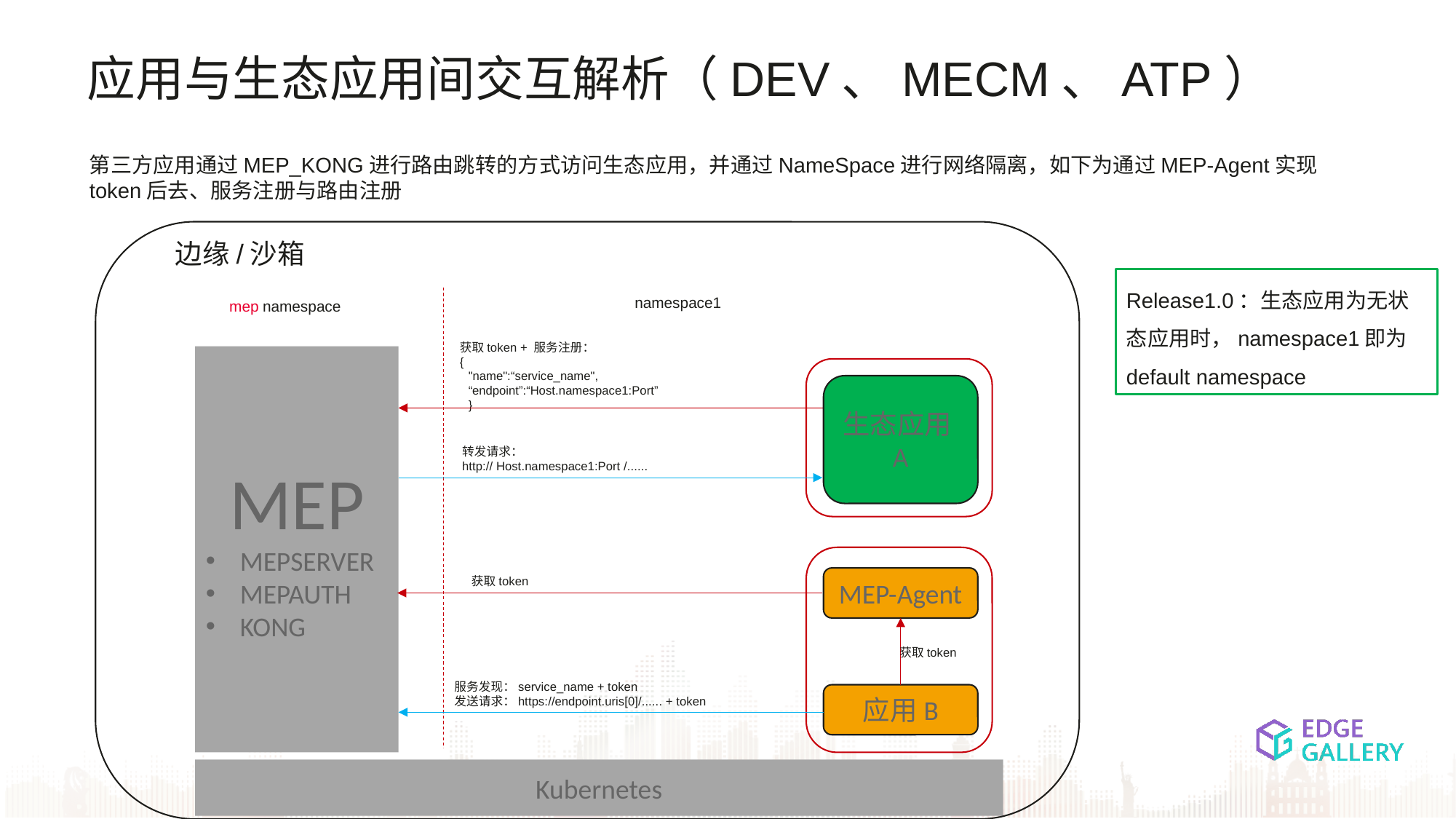

应用与生态应用间交互解析（DEV、MECM、ATP）
第三方应用通过MEP_KONG进行路由跳转的方式访问生态应用，并通过NameSpace进行网络隔离，如下为通过MEP-Agent实现token后去、服务注册与路由注册
边缘/沙箱

Release1.0：生态应用为无状态应用时，namespace1即为default namespace
namespace1
mep namespace
获取token + 服务注册：
{
"name":“service_name",
“endpoint”:“Host.namespace1:Port”
}
MEP
MEPSERVER
MEPAUTH
KONG

生态应用A
转发请求：
http:// Host.namespace1:Port /......

获取token
MEP-Agent
获取token
服务发现：service_name + token
发送请求：https://endpoint.uris[0]/...... + token
应用B
Kubernetes